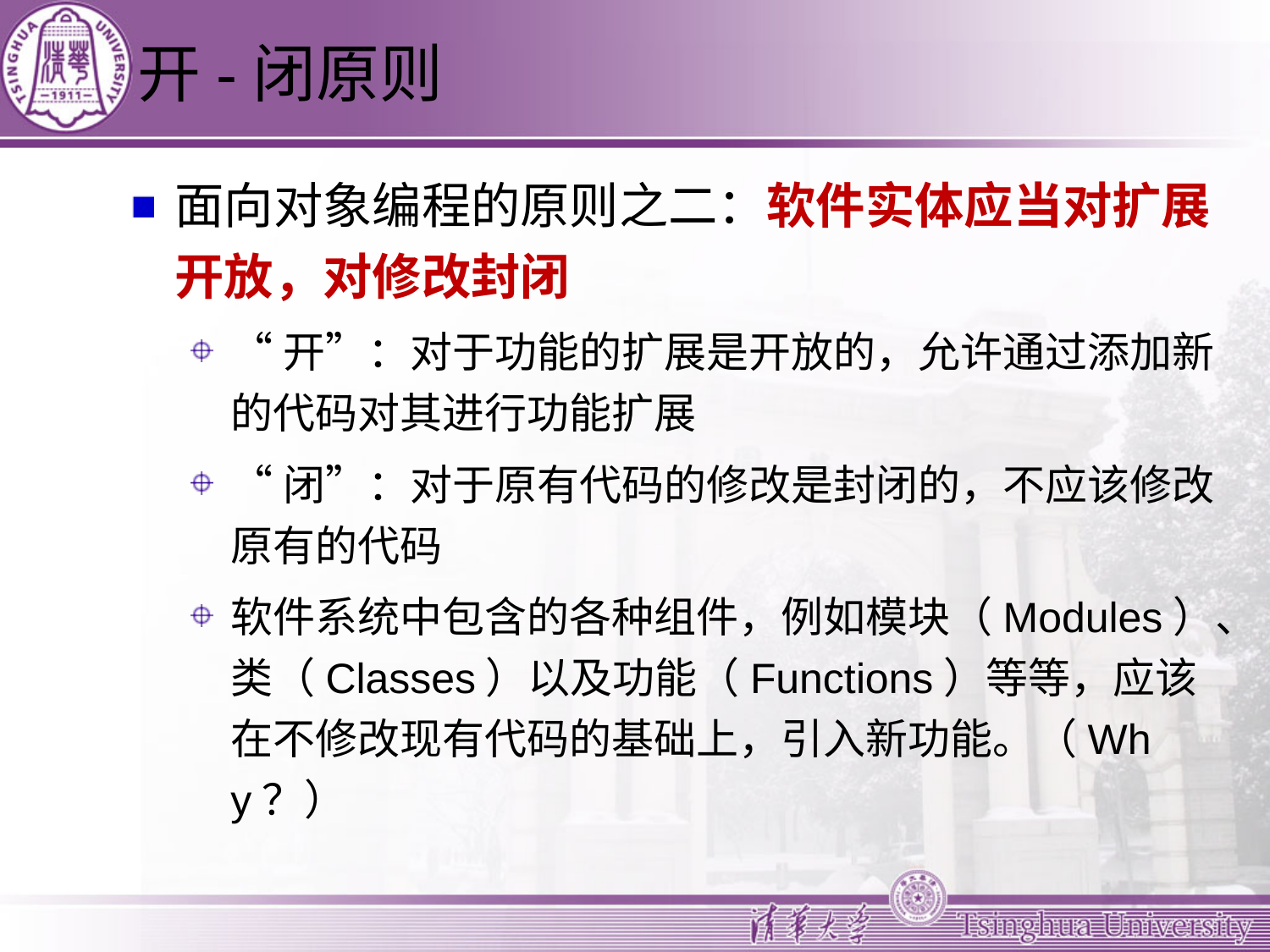

# 开-闭原则
面向对象编程的原则之二：软件实体应当对扩展开放，对修改封闭
“开”：对于功能的扩展是开放的，允许通过添加新的代码对其进行功能扩展
“闭”：对于原有代码的修改是封闭的，不应该修改原有的代码
软件系统中包含的各种组件，例如模块（Modules）、类（Classes）以及功能（Functions）等等，应该在不修改现有代码的基础上，引入新功能。（Why？）